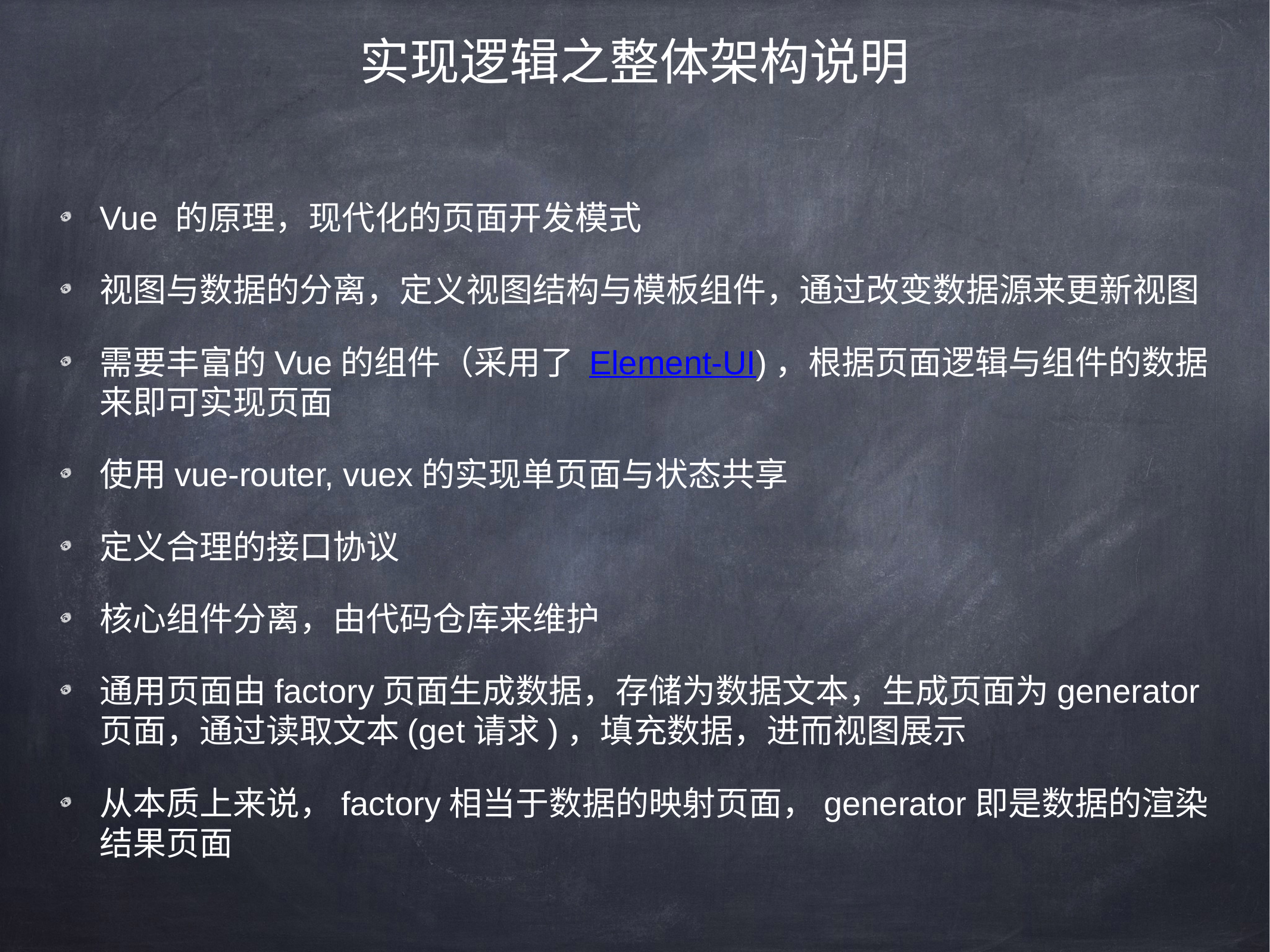

# 实现逻辑之整体架构说明
Vue 的原理，现代化的页面开发模式
视图与数据的分离，定义视图结构与模板组件，通过改变数据源来更新视图
需要丰富的Vue的组件（采用了 Element-UI)，根据页面逻辑与组件的数据来即可实现页面
使用vue-router, vuex的实现单页面与状态共享
定义合理的接口协议
核心组件分离，由代码仓库来维护
通用页面由factory页面生成数据，存储为数据文本，生成页面为generator页面，通过读取文本(get请求)，填充数据，进而视图展示
从本质上来说，factory相当于数据的映射页面，generator即是数据的渲染结果页面